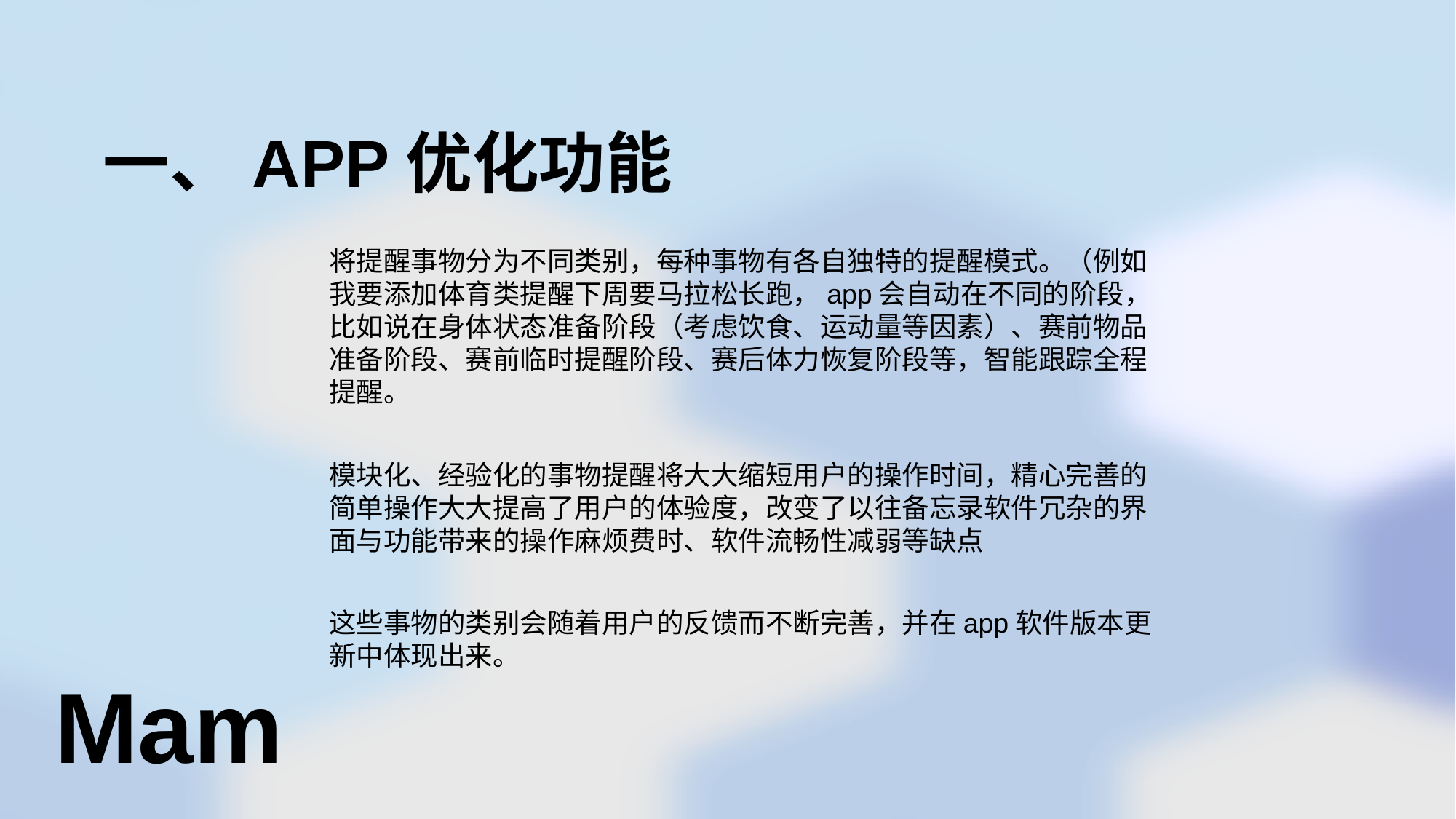

一、APP优化功能
将提醒事物分为不同类别，每种事物有各自独特的提醒模式。（例如我要添加体育类提醒下周要马拉松长跑，app会自动在不同的阶段，比如说在身体状态准备阶段（考虑饮食、运动量等因素）、赛前物品准备阶段、赛前临时提醒阶段、赛后体力恢复阶段等，智能跟踪全程提醒。
模块化、经验化的事物提醒将大大缩短用户的操作时间，精心完善的简单操作大大提高了用户的体验度，改变了以往备忘录软件冗杂的界面与功能带来的操作麻烦费时、软件流畅性减弱等缺点
这些事物的类别会随着用户的反馈而不断完善，并在app软件版本更新中体现出来。
Mamo